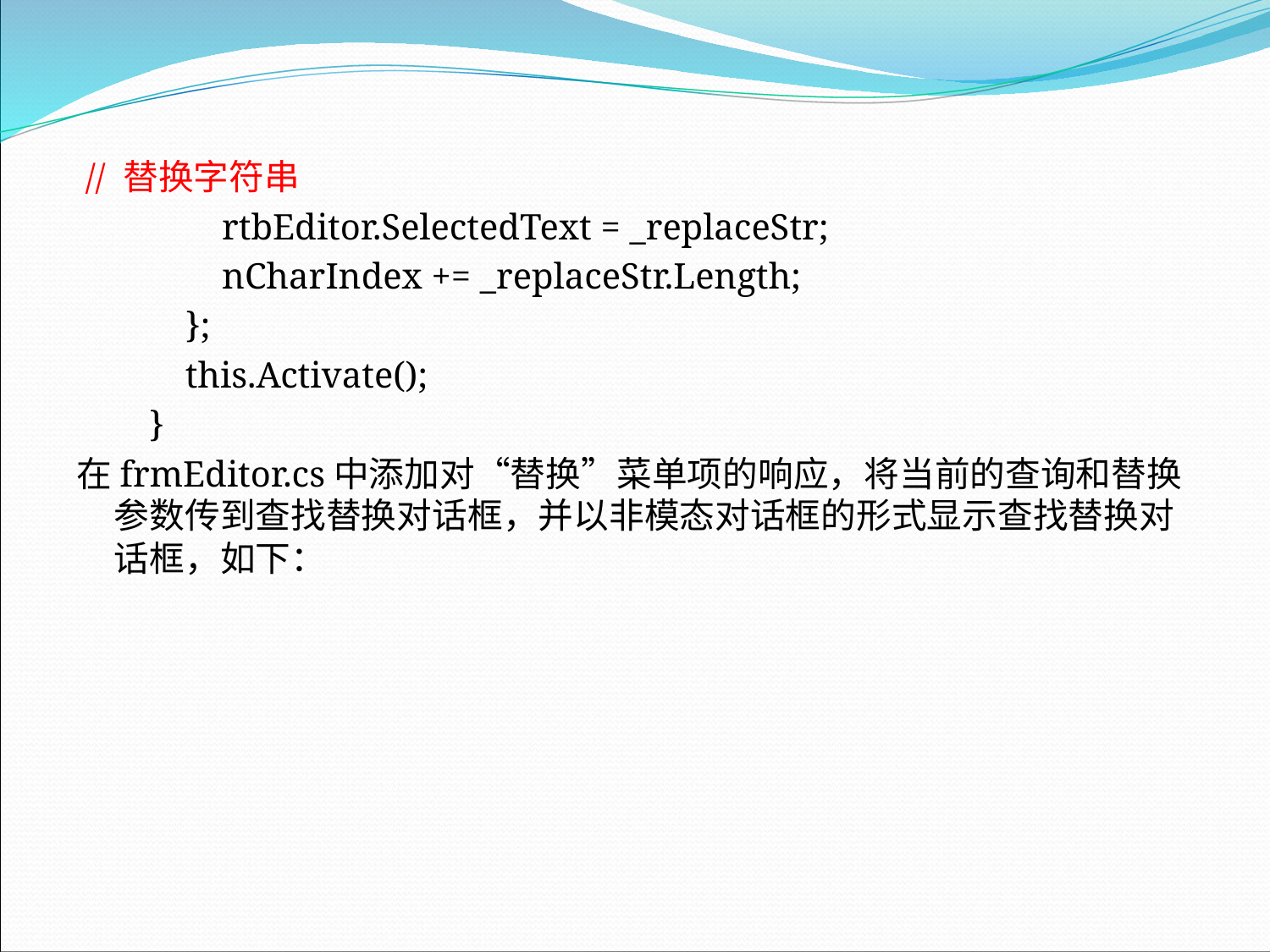

// 替换字符串
                rtbEditor.SelectedText = _replaceStr;
                nCharIndex += _replaceStr.Length;
            };
            this.Activate();
        }
在frmEditor.cs中添加对“替换”菜单项的响应，将当前的查询和替换参数传到查找替换对话框，并以非模态对话框的形式显示查找替换对话框，如下：